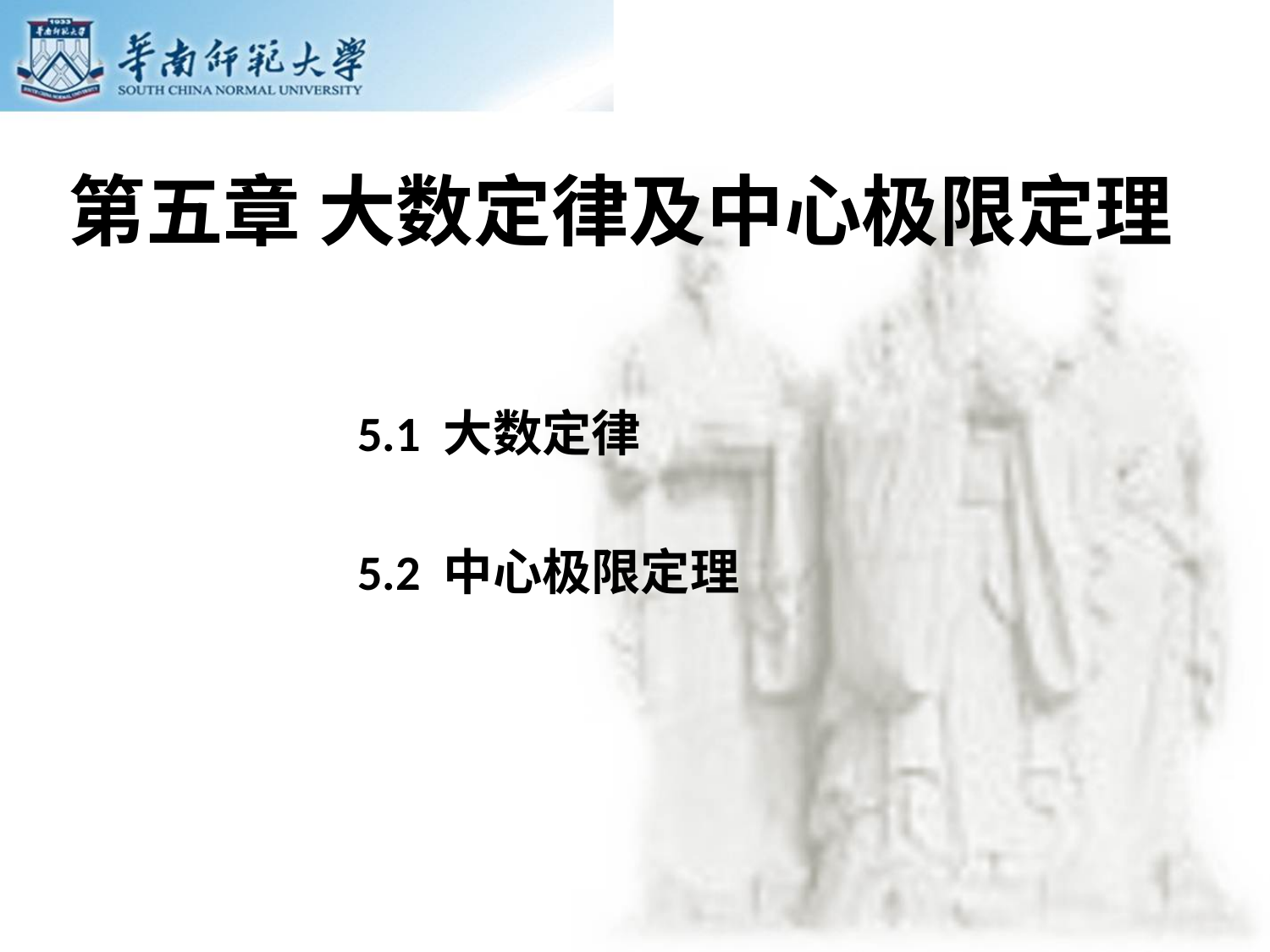

# 第五章 大数定律及中心极限定理
5.1 大数定律

5.2 中心极限定理